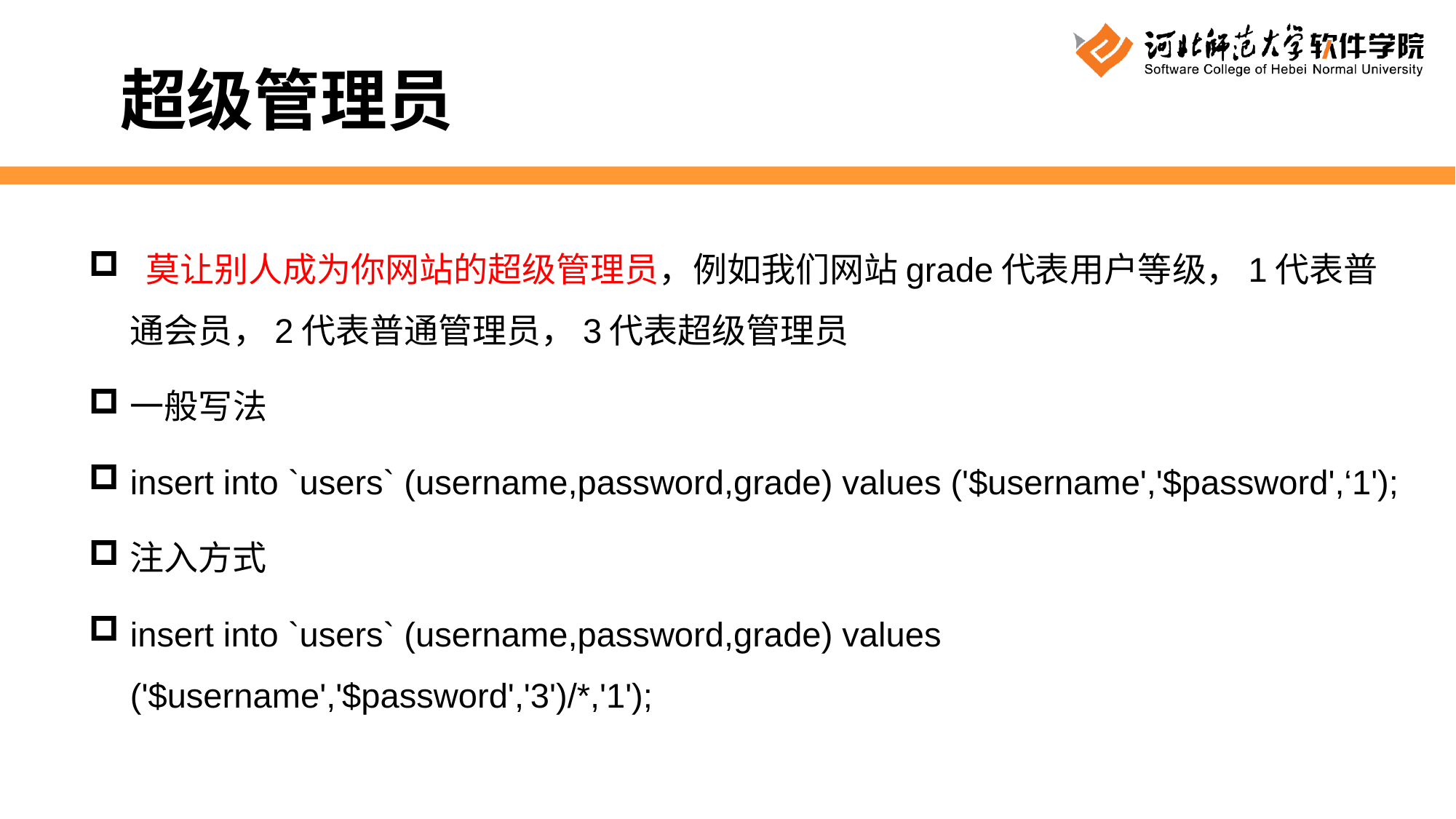

超级管理员
 莫让别人成为你网站的超级管理员，例如我们网站grade代表用户等级，1代表普通会员，2代表普通管理员，3代表超级管理员
一般写法
insert into `users` (username,password,grade) values ('$username','$password',‘1');
注入方式
insert into `users` (username,password,grade) values ('$username','$password','3')/*,'1');